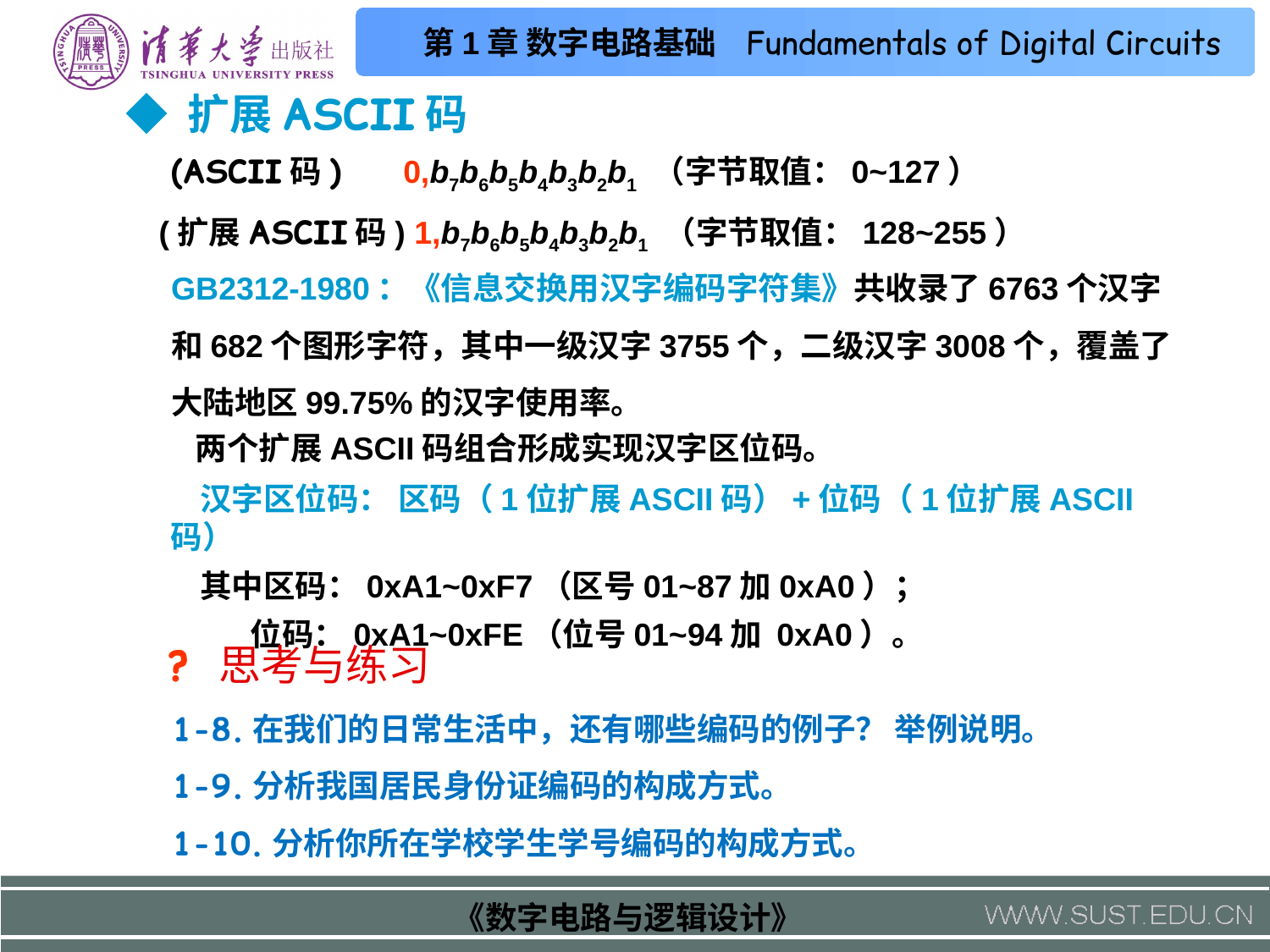

◆ 扩展ASCII码
 (ASCII码)       0,b7b6b5b4b3b2b1 （字节取值：0~127）
 (扩展ASCII码) 1,b7b6b5b4b3b2b1 （字节取值：128~255）
GB2312-1980：《信息交换用汉字编码字符集》共收录了6763个汉字和682个图形字符，其中一级汉字3755个，二级汉字3008个，覆盖了大陆地区99.75%的汉字使用率。
两个扩展ASCII码组合形成实现汉字区位码。
   汉字区位码： 区码（1位扩展ASCII码）+位码（1位扩展ASCII码）
   其中区码：0xA1~0xF7（区号01~87加0xA0）；
          位码：0xA1~0xFE（位号01~94加 0xA0）。
? 思考与练习
1-8.在我们的日常生活中，还有哪些编码的例子？ 举例说明。
1-9.分析我国居民身份证编码的构成方式。
1-10.分析你所在学校学生学号编码的构成方式。